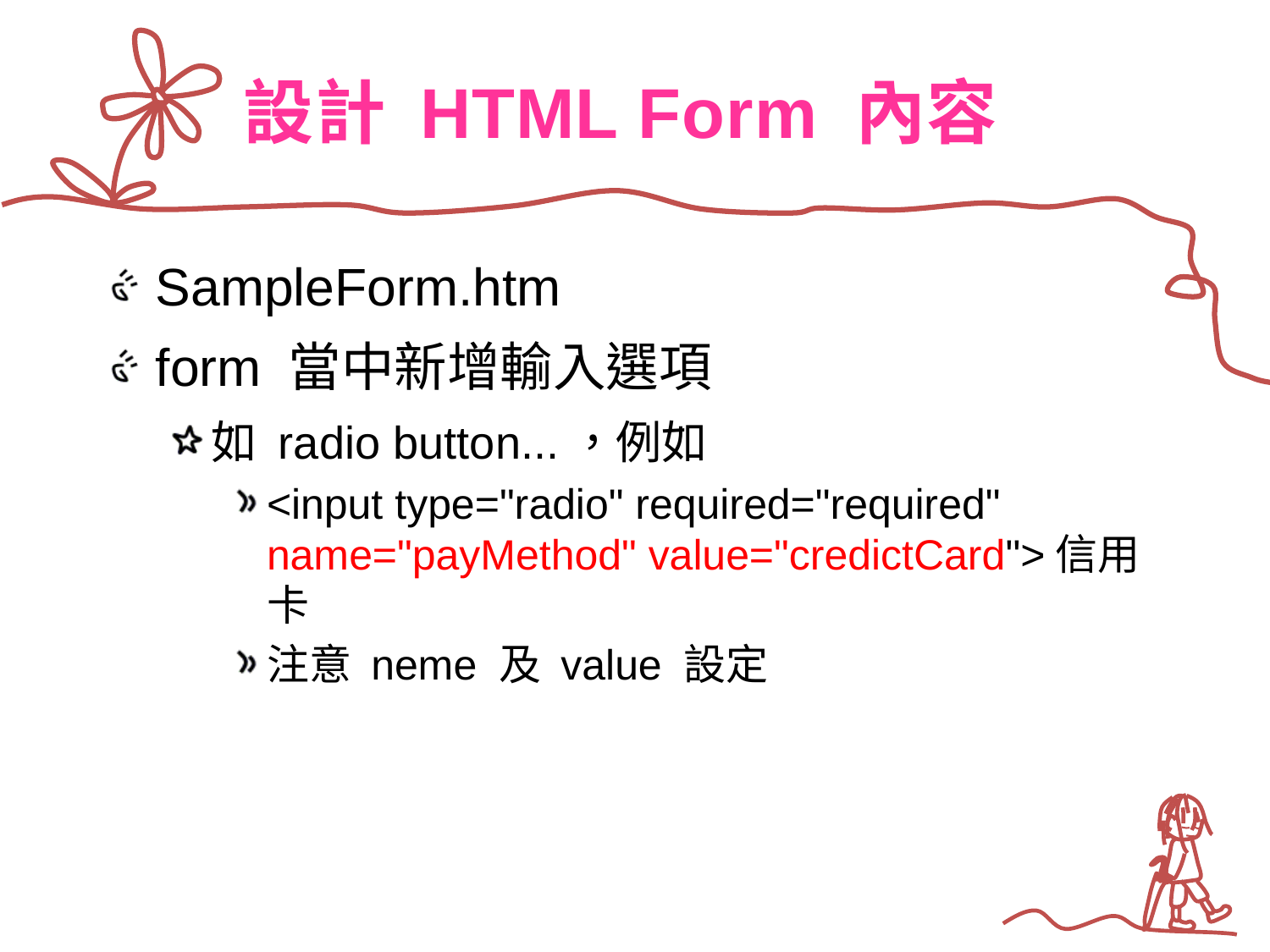

# 設計 HTML Form 內容
SampleForm.htm
form 當中新增輸入選項
如 radio button...，例如
<input type="radio" required="required" name="payMethod" value="credictCard">信用卡
注意 neme 及 value 設定